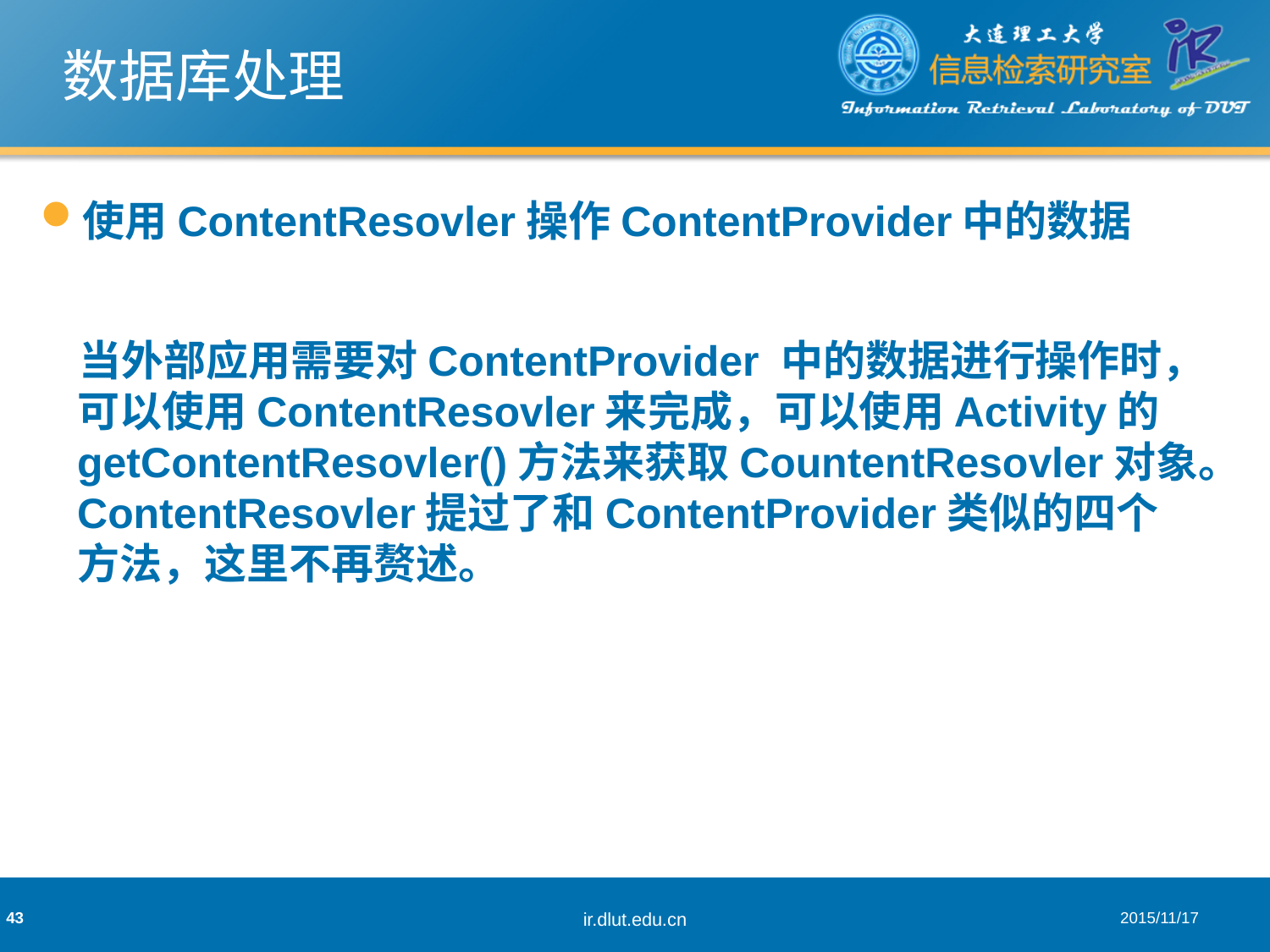

# 数据库处理
使用ContentResovler操作ContentProvider中的数据

   当外部应用需要对ContentProvider 中的数据进行操作时，可以使用ContentResovler来完成，可以使用Activity的getContentResovler()方法来获取CountentResovler对象。ContentResovler提过了和ContentProvider类似的四个
方法，这里不再赘述。